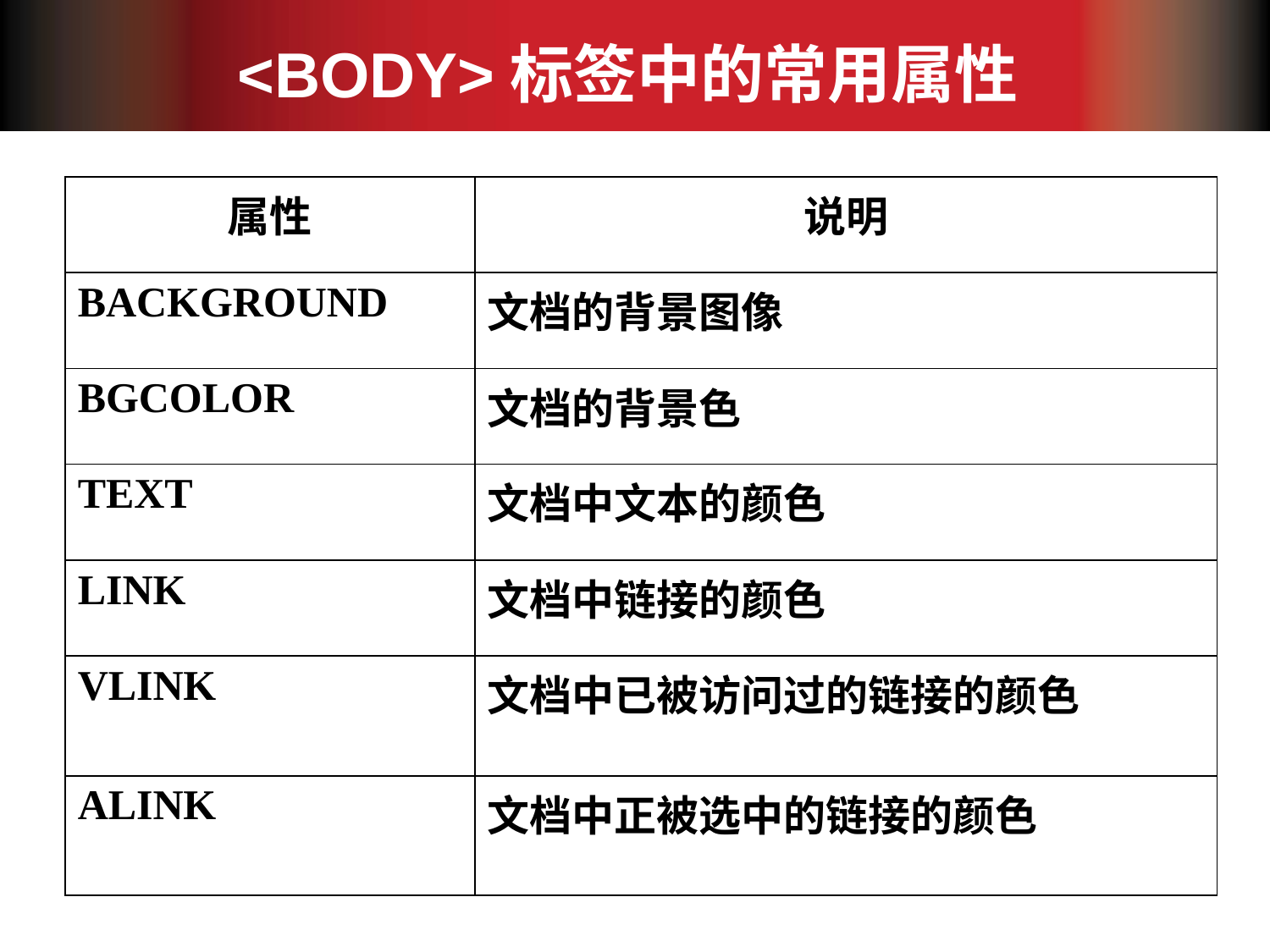

# <BODY>标签中的常用属性
| 属性 | 说明 |
| --- | --- |
| BACKGROUND | 文档的背景图像 |
| BGCOLOR | 文档的背景色 |
| TEXT | 文档中文本的颜色 |
| LINK | 文档中链接的颜色 |
| VLINK | 文档中已被访问过的链接的颜色 |
| ALINK | 文档中正被选中的链接的颜色 |